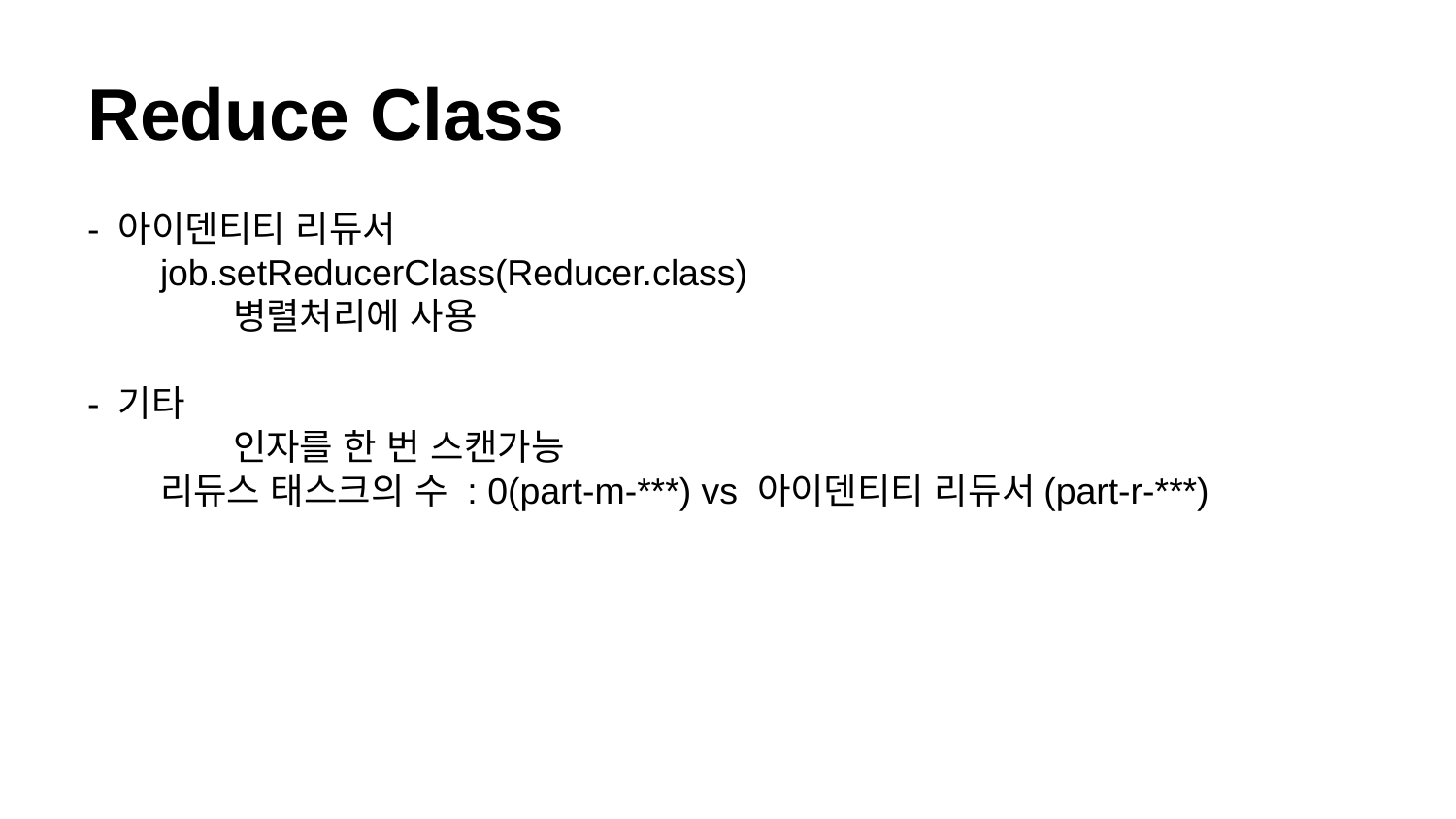

# Reduce Class
- 아이덴티티 리듀서
job.setReducerClass(Reducer.class)
	병렬처리에 사용

- 기타
	인자를 한 번 스캔가능
리듀스 태스크의 수 : 0(part-m-***) vs 아이덴티티 리듀서(part-r-***)